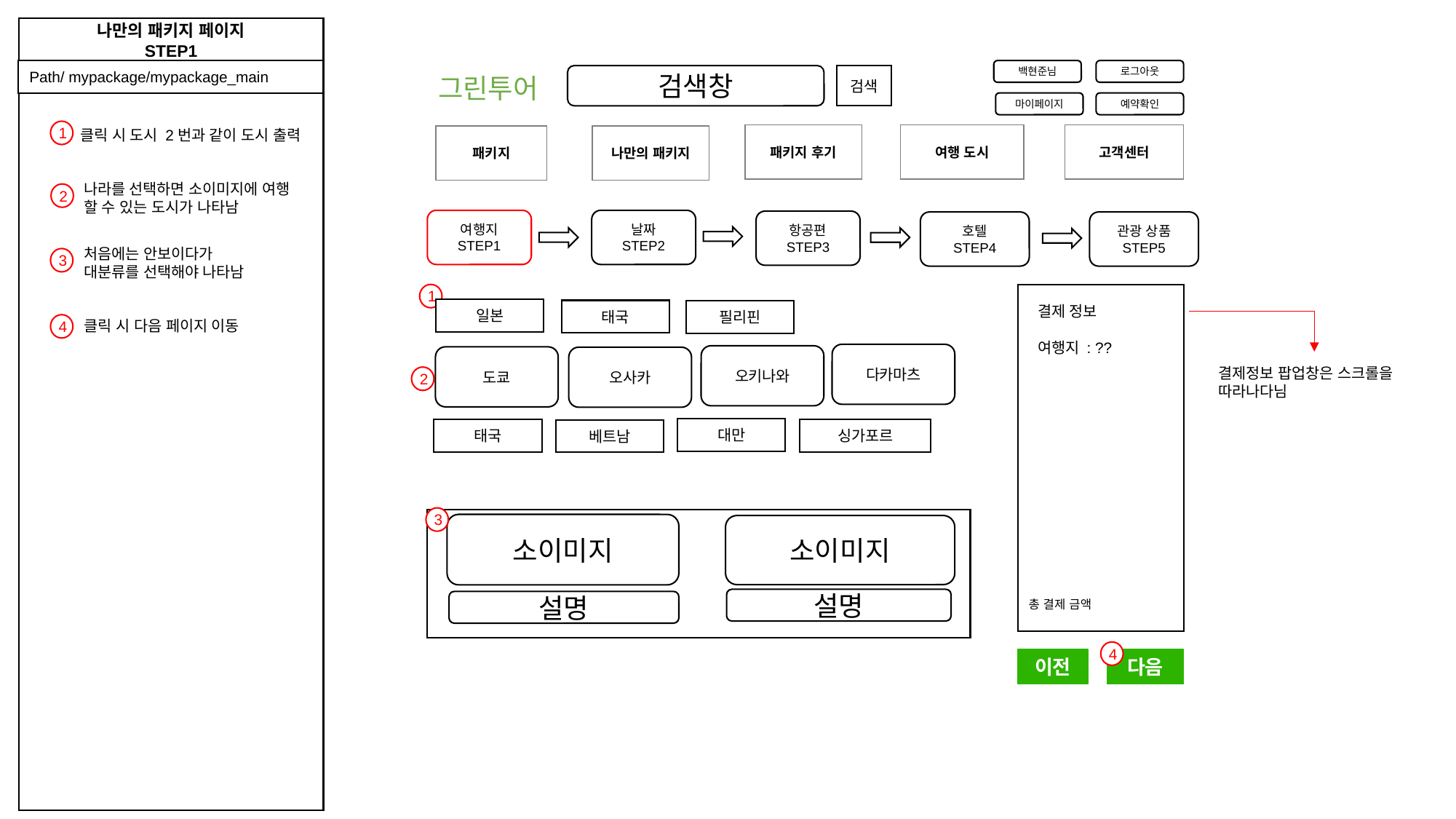

나만의 패키지 페이지
STEP1
Path/ mypackage/mypackage_main
로그아웃
백현준님
예약확인
마이페이지
그린투어
검색창
검색

클릭 시 도시 2번과 같이 도시 출력
1
패키지 후기
여행 도시
고객센터
패키지
나만의 패키지
나라를 선택하면 소이미지에 여행 할 수 있는 도시가 나타남
2
여행지
STEP1
날짜
STEP2
항공편
STEP3
호텔
STEP4
관광 상품
STEP5

처음에는 안보이다가
대분류를 선택해야 나타남
3
1

결제 정보

여행지 : ??
일본
태국
필리핀
클릭 시 다음 페이지 이동
4
다카마츠
오키나와
도쿄
오사카
결제정보 팝업창은 스크롤을 따라나다님
2
대만
싱가포르
태국
베트남
3

소이미지
소이미지
설명
설명
총 결제 금액
4
이전
다음